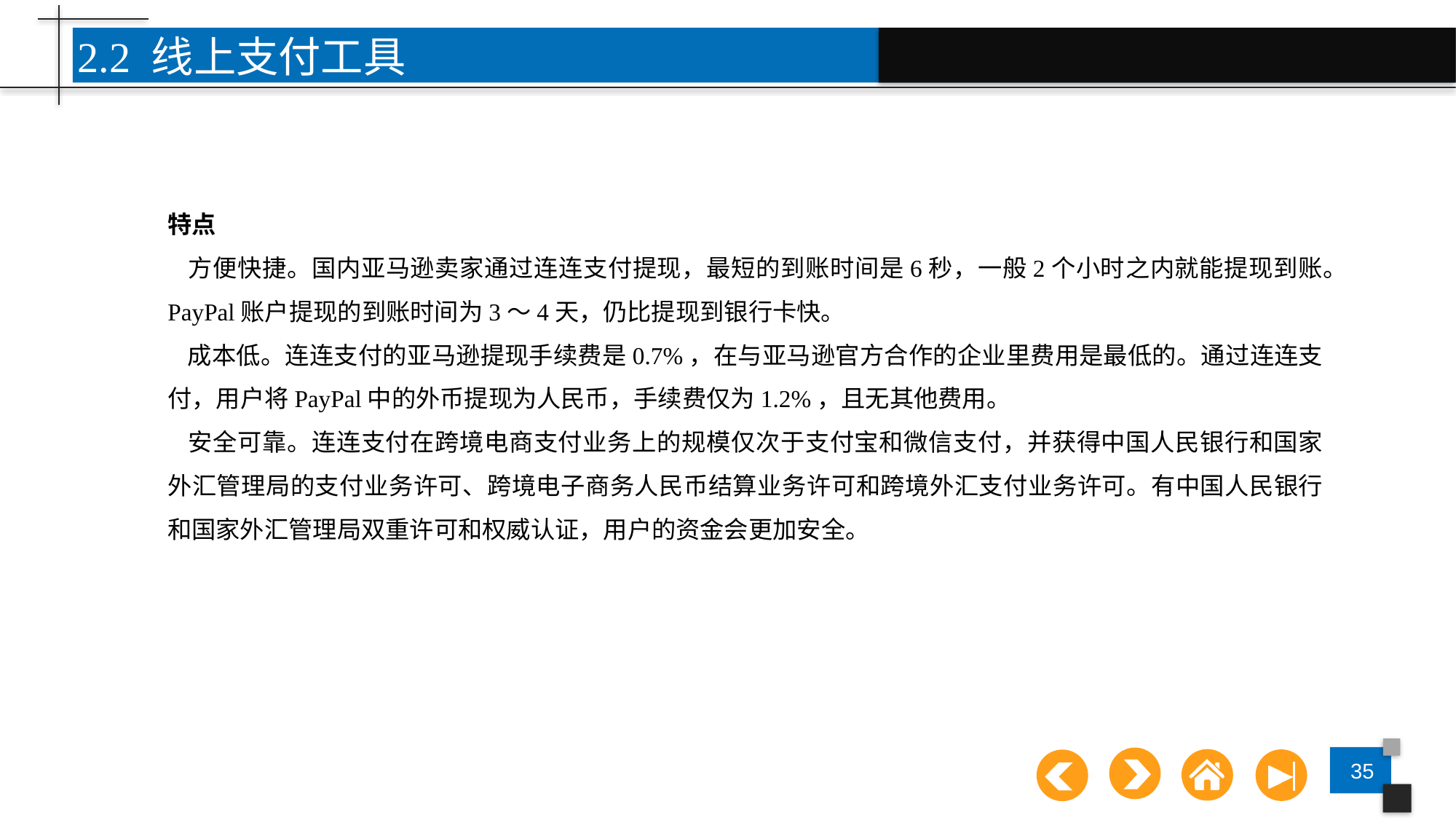

2.2 线上支付工具
特点
  方便快捷。国内亚马逊卖家通过连连支付提现，最短的到账时间是6秒，一般2个小时之内就能提现到账。PayPal账户提现的到账时间为3～4天，仍比提现到银行卡快。
  成本低。连连支付的亚马逊提现手续费是0.7%，在与亚马逊官方合作的企业里费用是最低的。通过连连支付，用户将PayPal中的外币提现为人民币，手续费仅为1.2%，且无其他费用。
  安全可靠。连连支付在跨境电商支付业务上的规模仅次于支付宝和微信支付，并获得中国人民银行和国家外汇管理局的支付业务许可、跨境电子商务人民币结算业务许可和跨境外汇支付业务许可。有中国人民银行和国家外汇管理局双重许可和权威认证，用户的资金会更加安全。